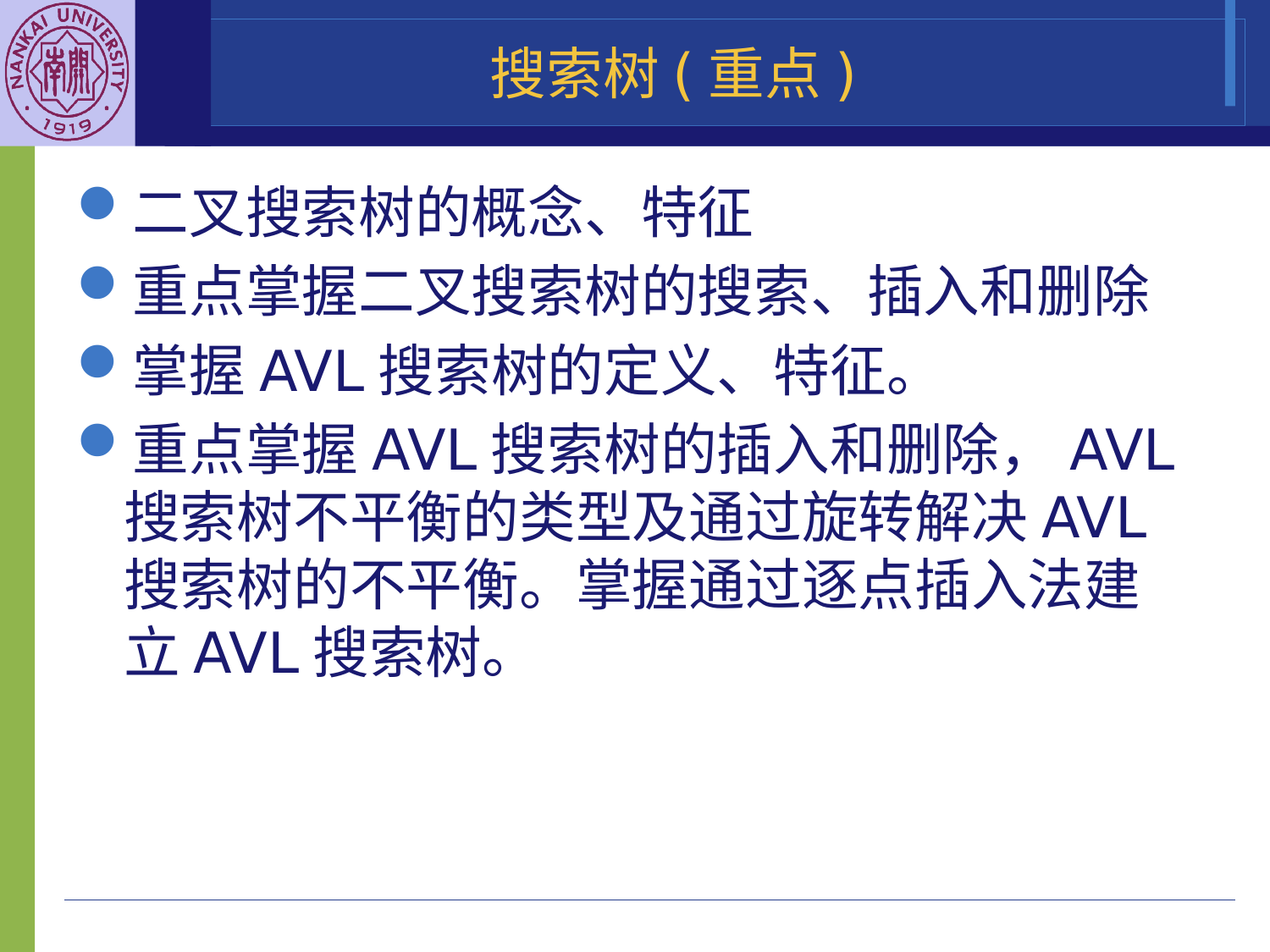

# 搜索树(重点)
二叉搜索树的概念、特征
重点掌握二叉搜索树的搜索、插入和删除
掌握AVL搜索树的定义、特征。
重点掌握AVL搜索树的插入和删除，AVL搜索树不平衡的类型及通过旋转解决AVL搜索树的不平衡。掌握通过逐点插入法建立AVL搜索树。